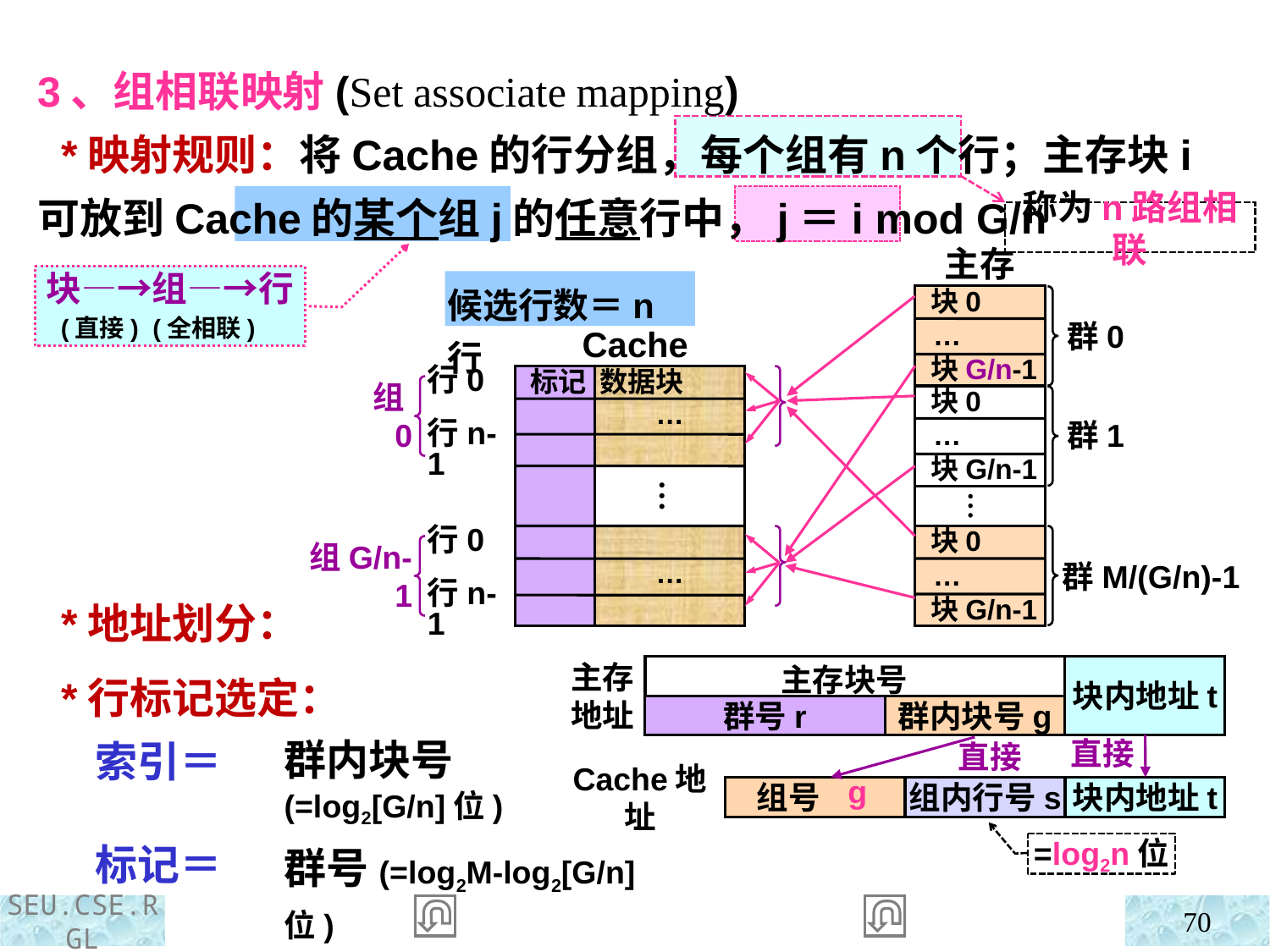

3、组相联映射(Set associate mapping)
  *映射规则：将Cache的行分组，每个组有n个行；主存块i可放到Cache的某个组j的任意行中，j＝i mod G/n

  *地址划分：
  *行标记选定：
     索引＝

     标记＝

称为n路组相联

候选行数＝n行

主存
 块0
  …
 块G/n-1

群0

 块0
  …
 块G/n-1

群1

…

 块0
  …
 块G/n-1

群M/(G/n)-1

块―→组―→行
   (直接)  (全相联)
Cache
行0

 标记  数据块

…

组0

行n-1

…
行0

…

组G/n-1

行n-1
主存
地址
主存块号
块内地址t
群号r
群内块号g

直接
Cache地址
   组号
组内行号s
块内地址t
群内块号
(=log2[G/n]位)
群号(=log2M-log2[G/n]位)

直接
g
=log2n位

70